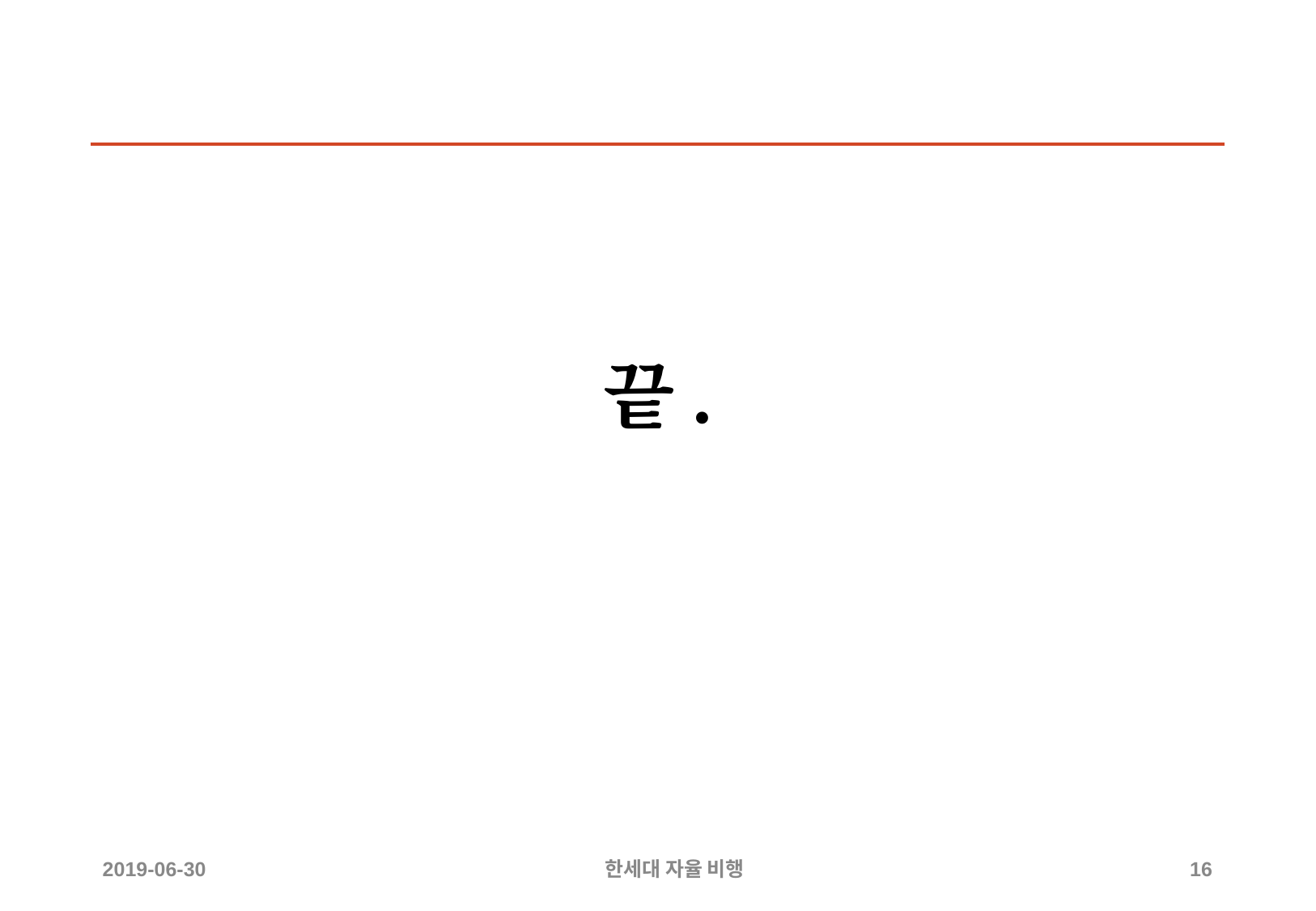

# 끝.
2019-06-30
한세대 자율 비행
16